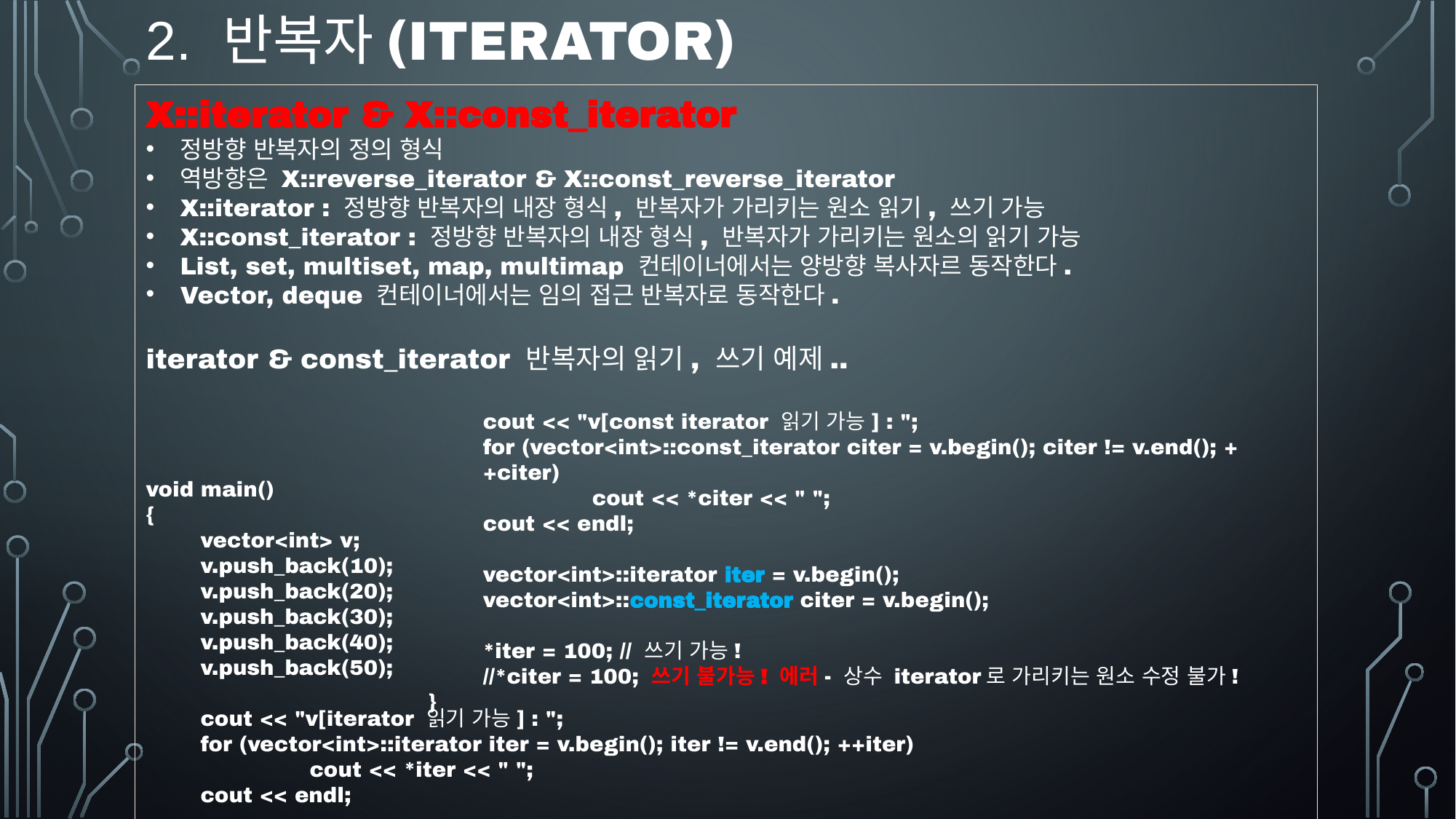

# 2. 반복자(iterator)
X::iterator & X::const_iterator
정방향 반복자의 정의 형식
역방향은 X::reverse_iterator & X::const_reverse_iterator
X::iterator : 정방향 반복자의 내장 형식, 반복자가 가리키는 원소 읽기, 쓰기 가능
X::const_iterator : 정방향 반복자의 내장 형식, 반복자가 가리키는 원소의 읽기 가능
List, set, multiset, map, multimap 컨테이너에서는 양방향 복사자르 동작한다.
Vector, deque 컨테이너에서는 임의 접근 반복자로 동작한다.

iterator & const_iterator 반복자의 읽기, 쓰기 예제..

void main()
{
vector<int> v;
v.push_back(10);
v.push_back(20);
v.push_back(30);
v.push_back(40);
v.push_back(50);

cout << "v[iterator 읽기 가능] : ";
for (vector<int>::iterator iter = v.begin(); iter != v.end(); ++iter)
	cout << *iter << " ";
cout << endl;

cout << "v[const iterator 읽기 가능] : ";
for (vector<int>::const_iterator citer = v.begin(); citer != v.end(); ++citer)
	cout << *citer << " ";
cout << endl;

vector<int>::iterator iter = v.begin();
vector<int>::const_iterator citer = v.begin();

*iter = 100; // 쓰기 가능!
//*citer = 100; 쓰기 불가능! 에러- 상수 iterator로 가리키는 원소 수정 불가!
}